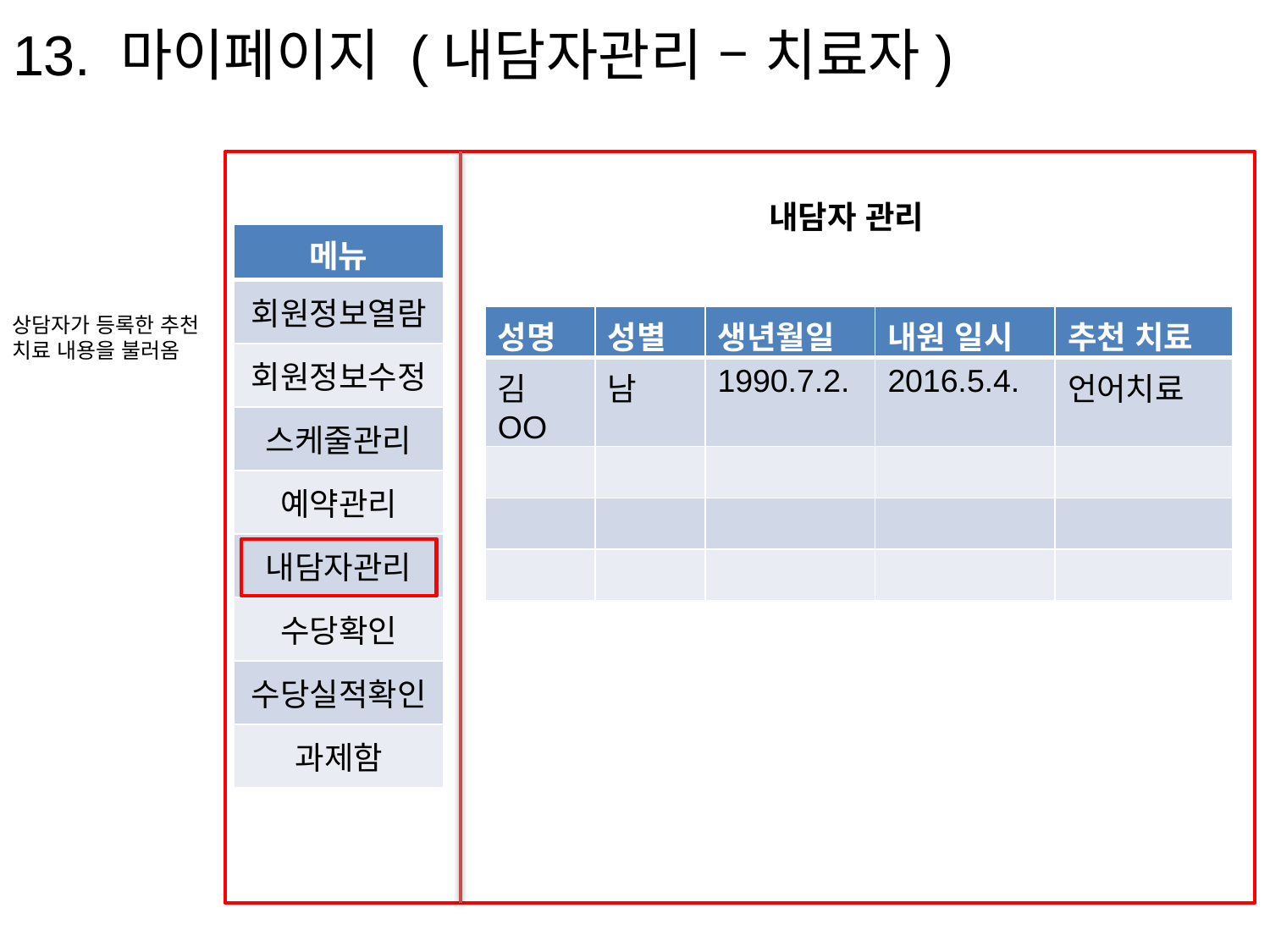

13. 마이페이지 (내담자관리 – 치료자)

내담자 관리
| 메뉴 |
| --- |
| 회원정보열람 |
| 회원정보수정 |
| 스케줄관리 |
| 예약관리 |
| 내담자관리 |
| 수당확인 |
| 수당실적확인 |
| 과제함 |
상담자가 등록한 추천 치료 내용을 불러옴
| 성명 | 성별 | 생년월일 | 내원 일시 | 추천 치료 |
| --- | --- | --- | --- | --- |
| 김OO | 남 | 1990.7.2. | 2016.5.4. | 언어치료 |
|  |  |  |  |  |
|  |  |  |  |  |
|  |  |  |  |  |